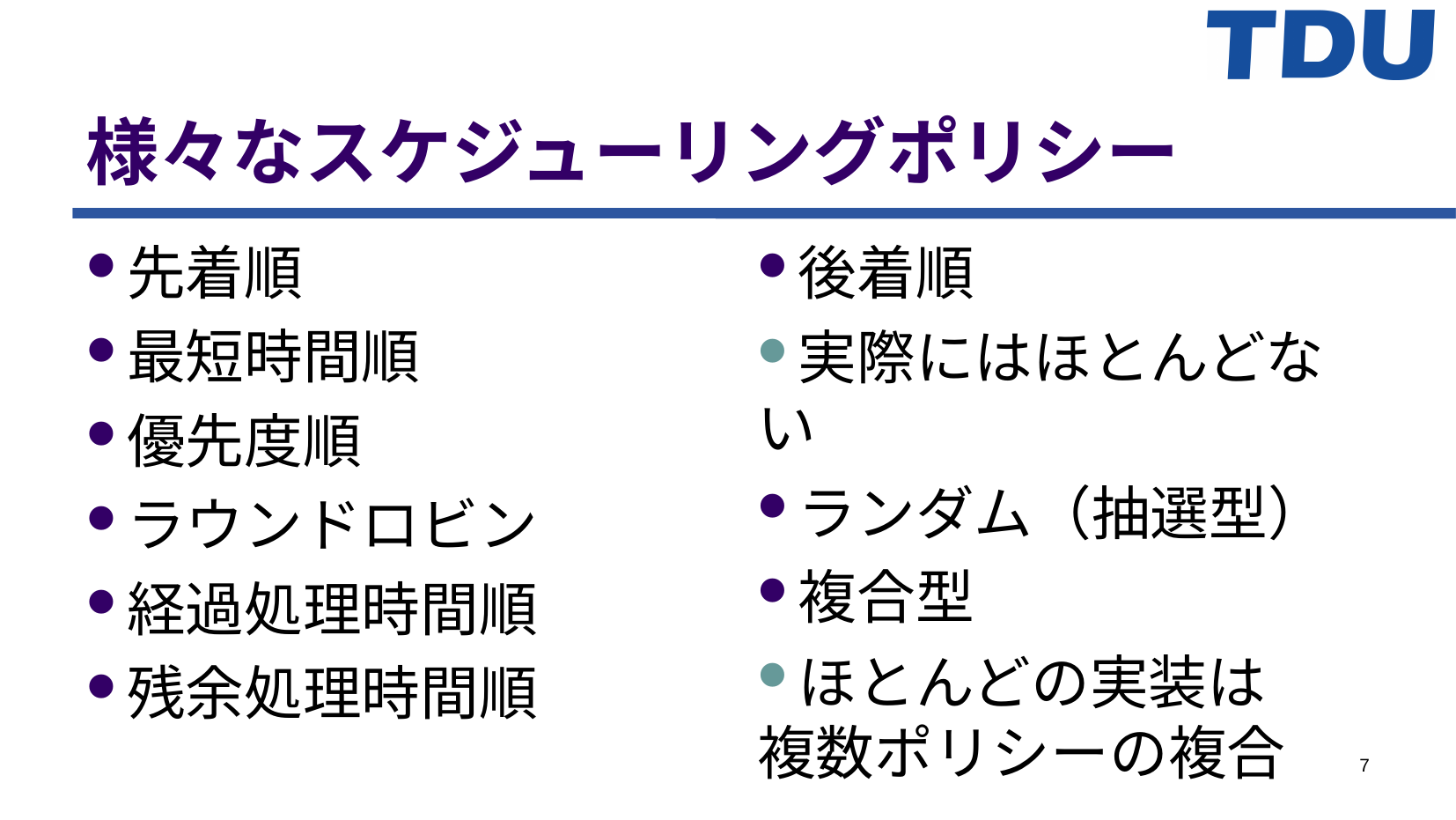

様々なスケジューリングポリシー
先着順
最短時間順
優先度順
ラウンドロビン
経過処理時間順
残余処理時間順
後着順
実際にはほとんどない
ランダム（抽選型）
複合型
ほとんどの実装は
複数ポリシーの複合
7